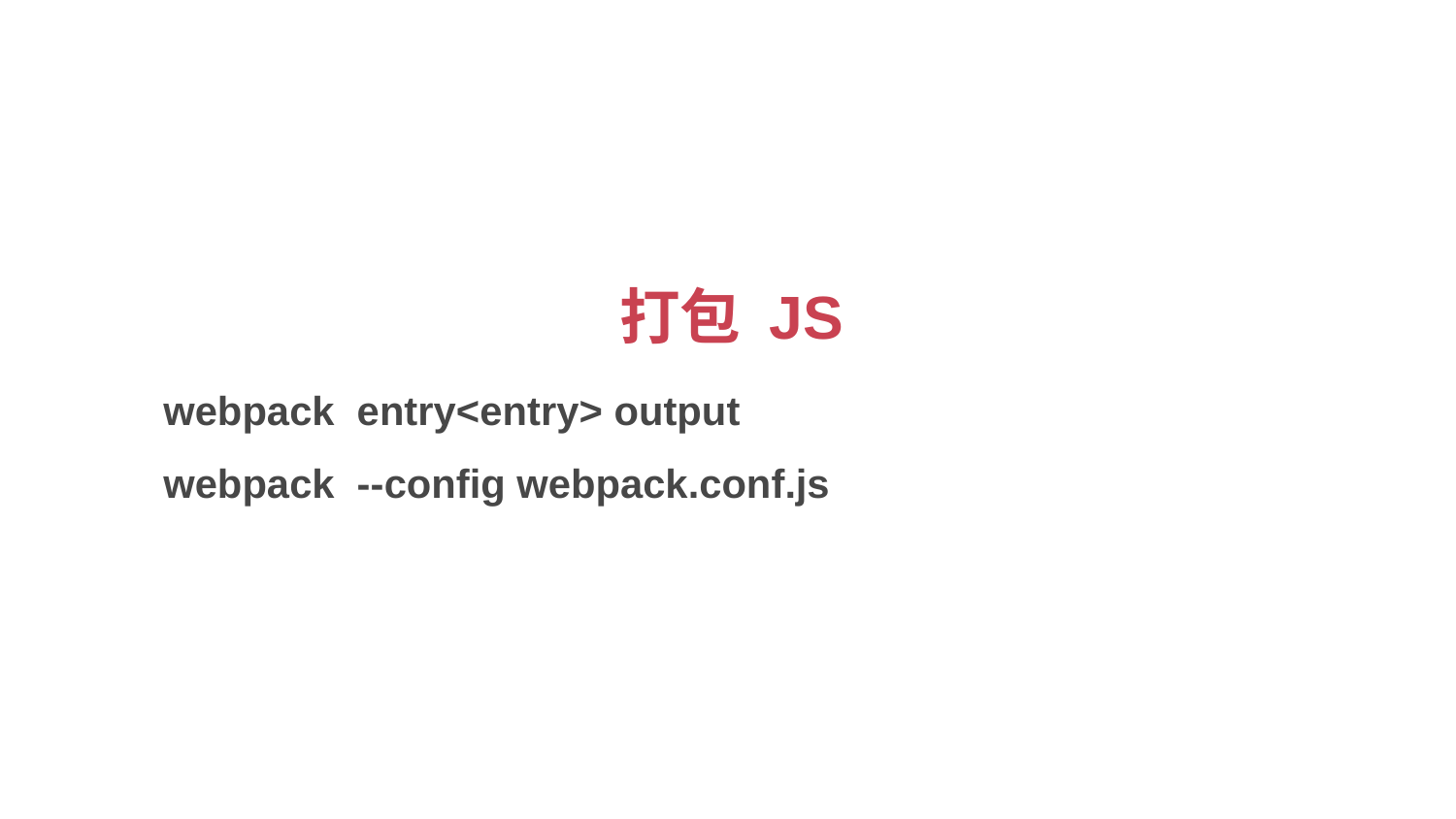

# 打包 JS
webpack  entry<entry> output
webpack  --config webpack.conf.js